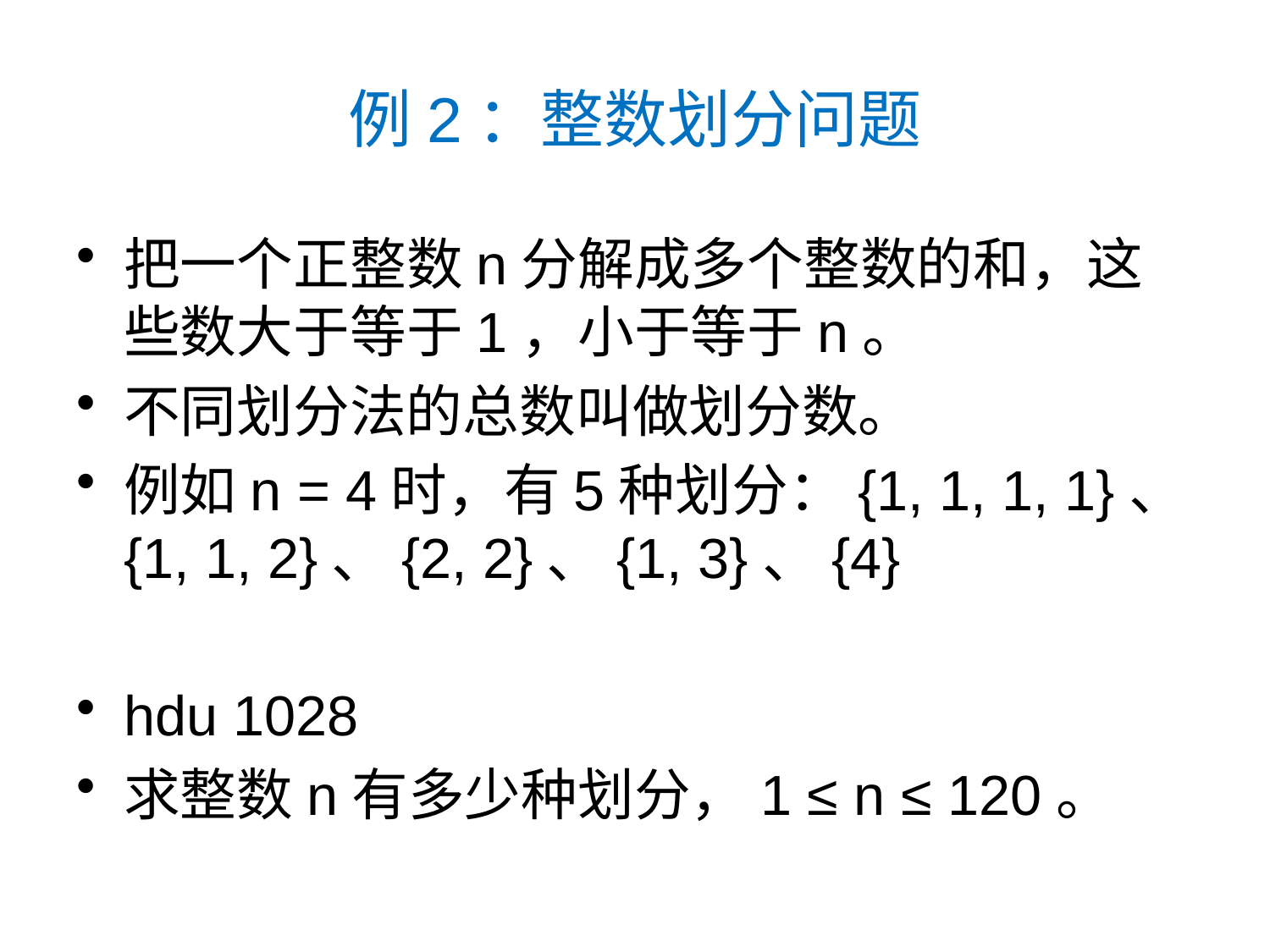

# 例2：整数划分问题
把一个正整数n分解成多个整数的和，这些数大于等于1，小于等于n。
不同划分法的总数叫做划分数。
例如n = 4时，有5种划分：{1, 1, 1, 1}、{1, 1, 2}、{2, 2}、{1, 3}、{4}

hdu 1028
求整数n有多少种划分，1 ≤ n ≤ 120。